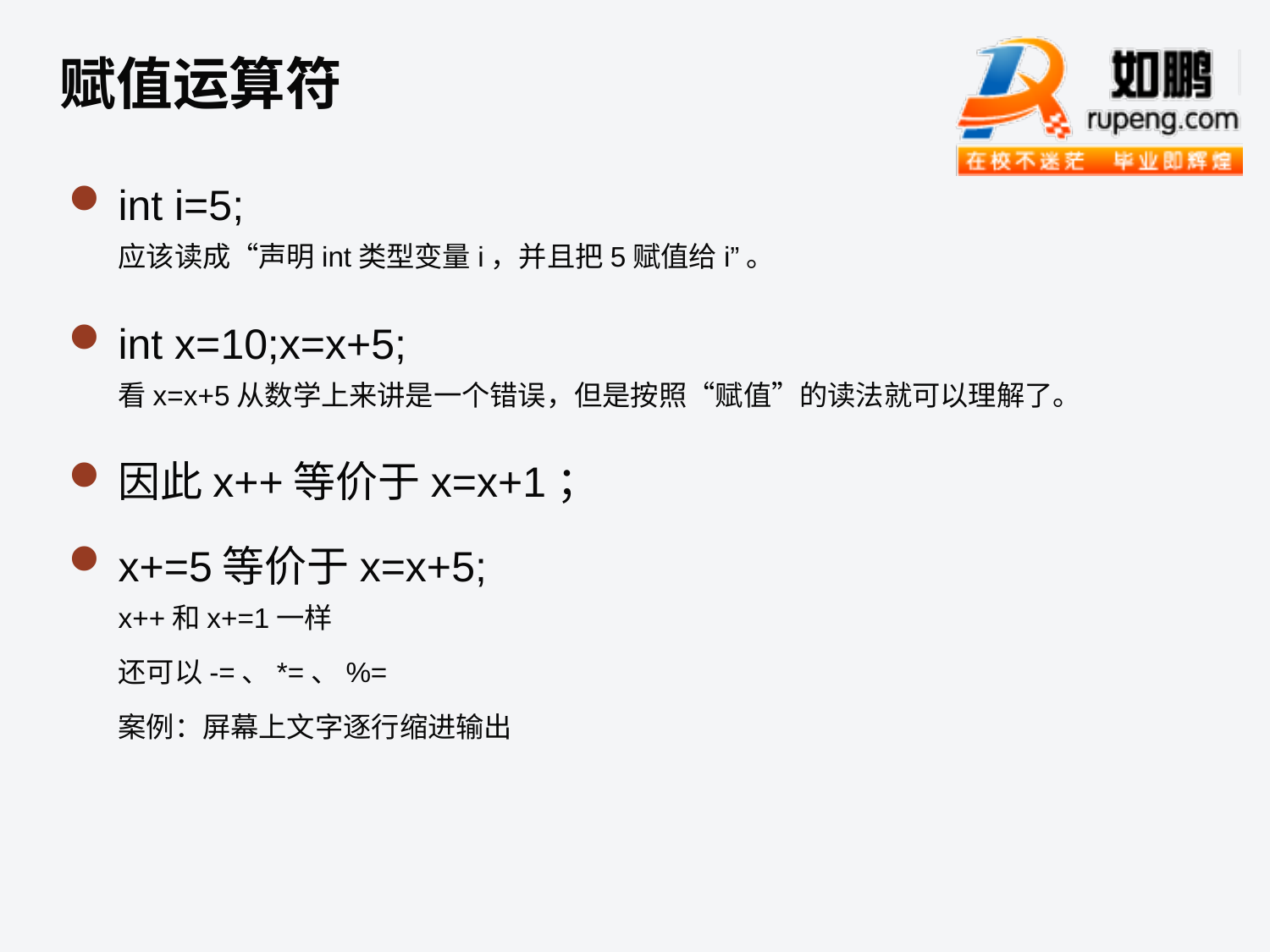

赋值运算符
int i=5;
应该读成“声明int类型变量i，并且把5赋值给i”。
int x=10;x=x+5;
看x=x+5从数学上来讲是一个错误，但是按照“赋值”的读法就可以理解了。
因此x++等价于x=x+1；
x+=5等价于x=x+5;
x++和x+=1一样
还可以-=、*=、%=
案例：屏幕上文字逐行缩进输出